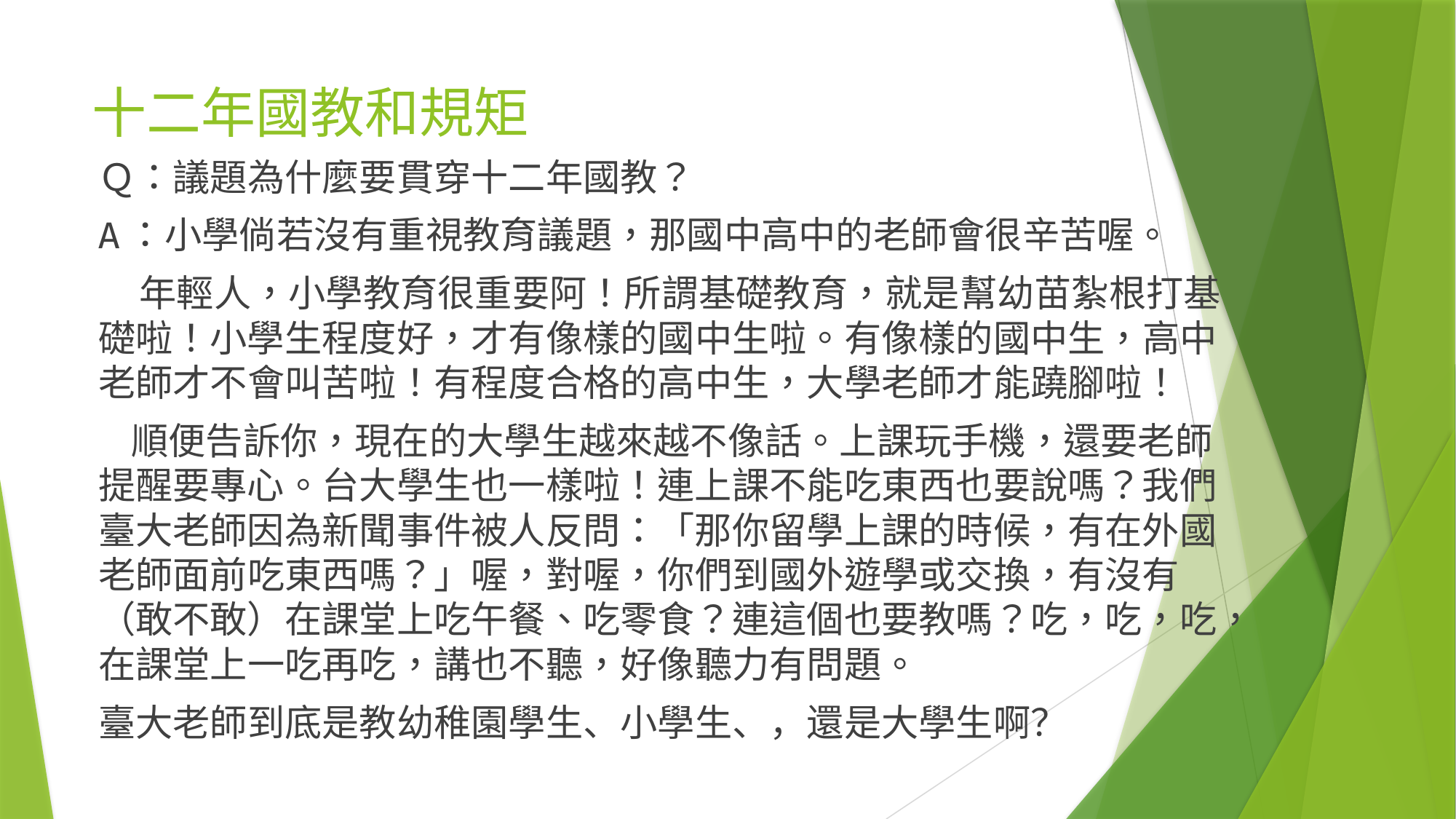

# 十二年國教和規矩

Ｑ：議題為什麼要貫穿十二年國教？
A：小學倘若沒有重視教育議題，那國中高中的老師會很辛苦喔。
    年輕人，小學教育很重要阿！所謂基礎教育，就是幫幼苗紮根打基礎啦！小學生程度好，才有像樣的國中生啦。有像樣的國中生，高中老師才不會叫苦啦！有程度合格的高中生，大學老師才能蹺腳啦！
   順便告訴你，現在的大學生越來越不像話。上課玩手機，還要老師提醒要專心。台大學生也一樣啦！連上課不能吃東西也要說嗎？我們臺大老師因為新聞事件被人反問：「那你留學上課的時候，有在外國老師面前吃東西嗎？」喔，對喔，你們到國外遊學或交換，有沒有（敢不敢）在課堂上吃午餐、吃零食？連這個也要教嗎？吃，吃，吃，在課堂上一吃再吃，講也不聽，好像聽力有問題。
臺大老師到底是教幼稚園學生、小學生、，還是大學生啊？